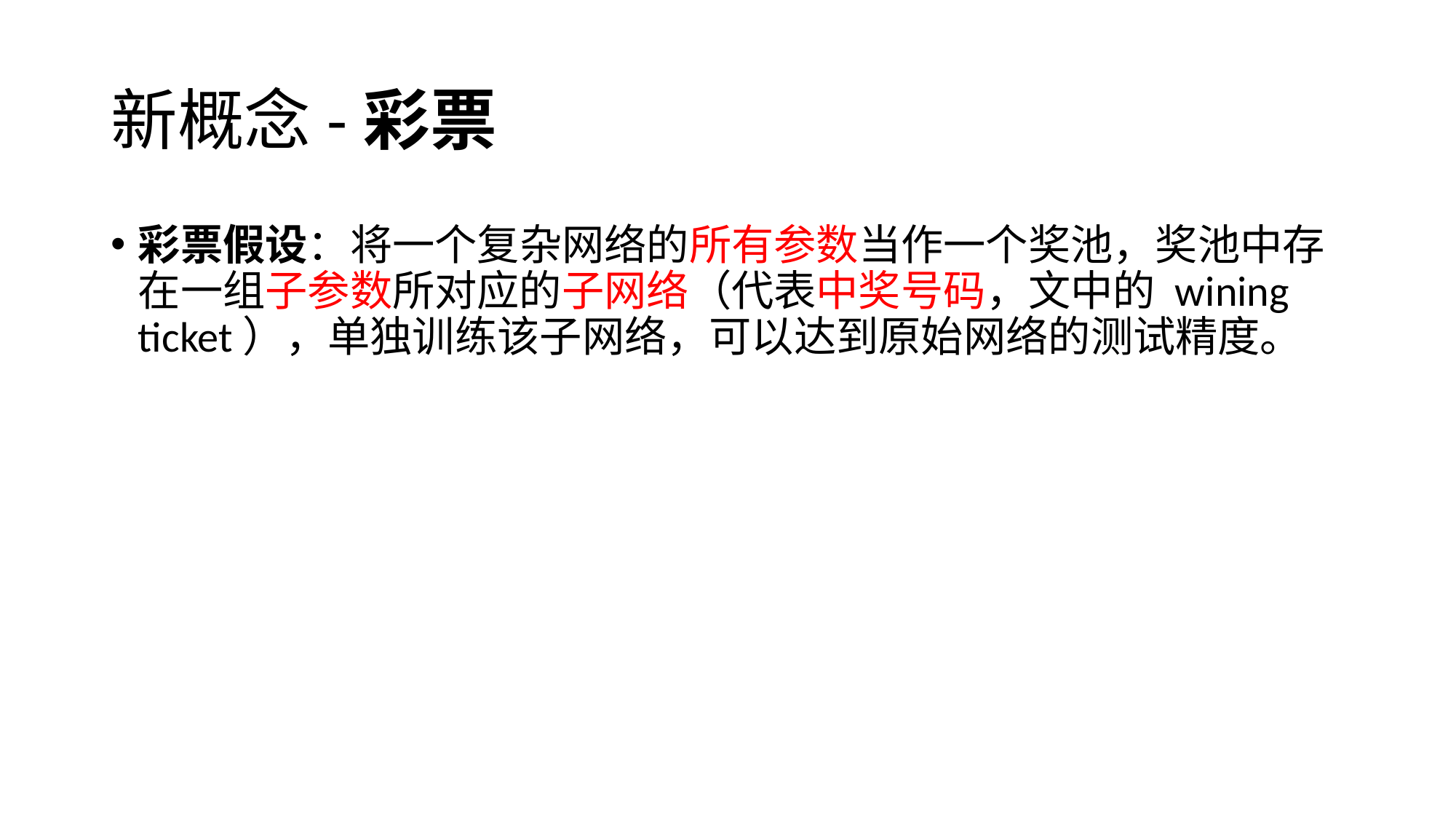

# 新概念-彩票
彩票假设：将一个复杂网络的所有参数当作一个奖池，奖池中存在一组子参数所对应的子网络（代表中奖号码，文中的 wining ticket），单独训练该子网络，可以达到原始网络的测试精度。